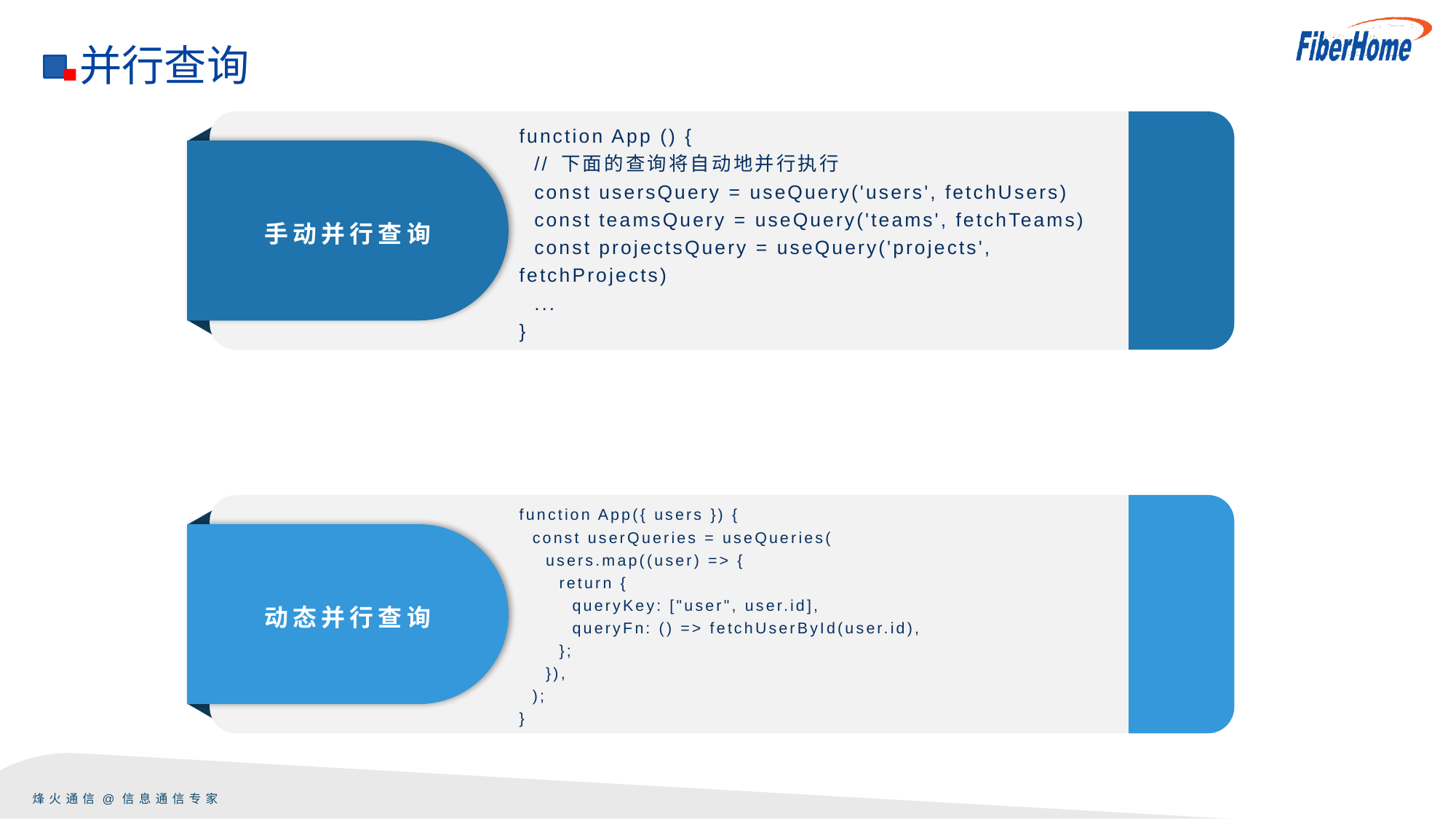

并行查询

function App () {
  // 下面的查询将自动地并行执行
  const usersQuery = useQuery('users', fetchUsers)
  const teamsQuery = useQuery('teams', fetchTeams)
  const projectsQuery = useQuery('projects', fetchProjects)
  ...
}

手动并行查询

function App({ users }) {
  const userQueries = useQueries(
    users.map((user) => {
      return {
        queryKey: ["user", user.id],
        queryFn: () => fetchUserById(user.id),
      };
    }),
  );
}

动态并行查询